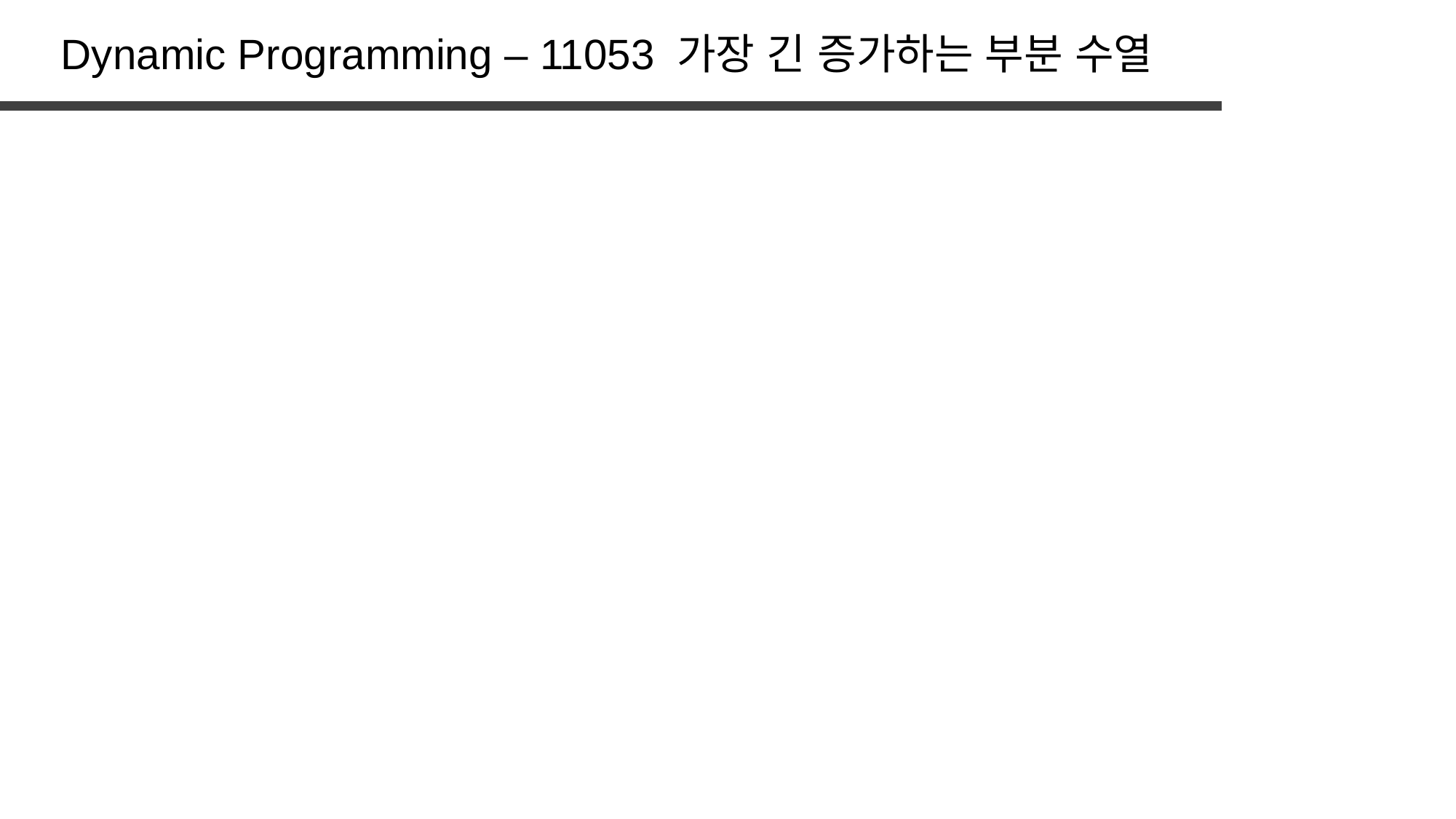

Dynamic Programming – 11053 가장 긴 증가하는 부분 수열